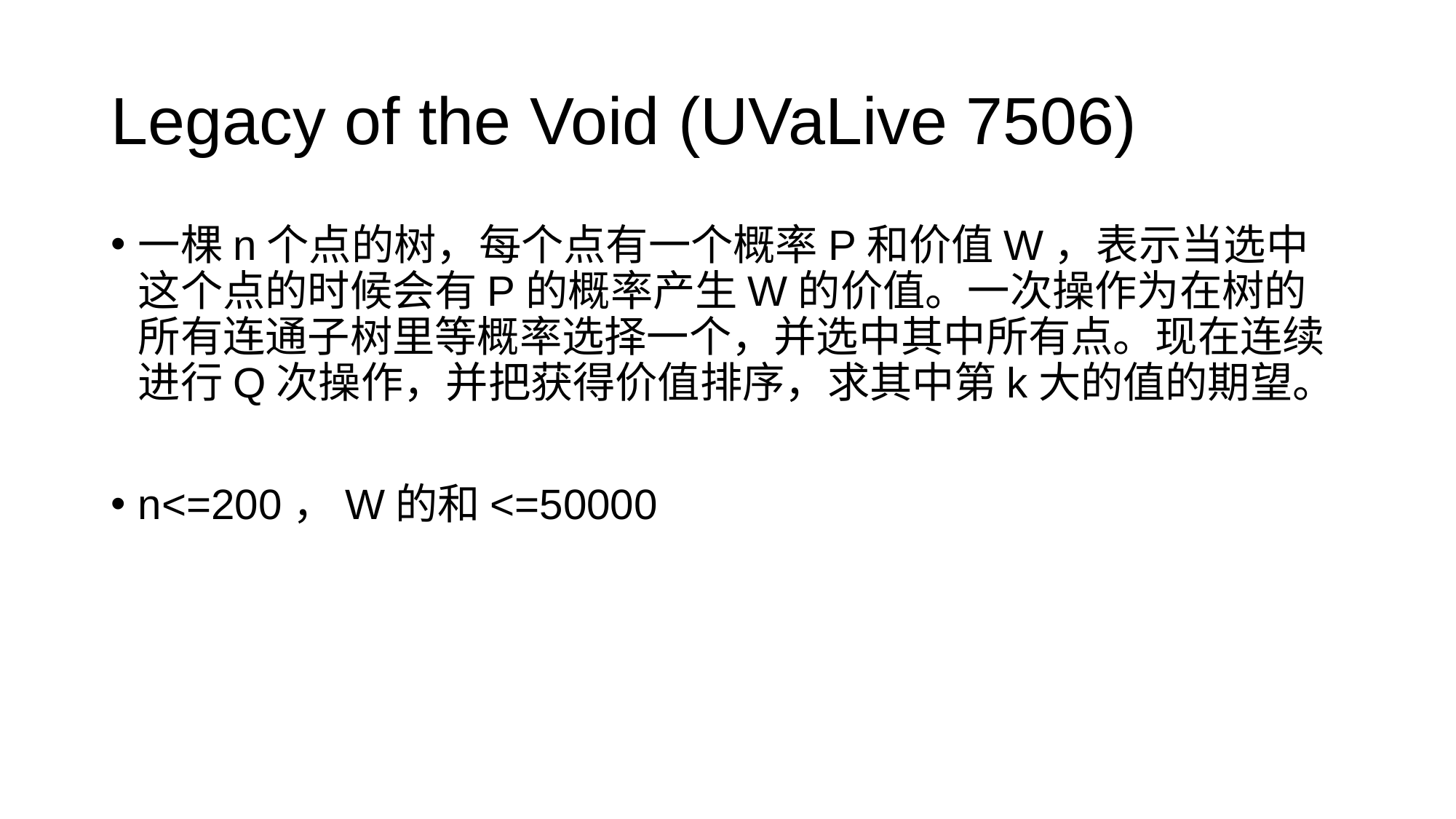

# Legacy of the Void (UVaLive 7506)
一棵n个点的树，每个点有一个概率P和价值W，表示当选中这个点的时候会有P的概率产生W的价值。一次操作为在树的所有连通子树里等概率选择一个，并选中其中所有点。现在连续进行Q次操作，并把获得价值排序，求其中第k大的值的期望。

n<=200，W的和<=50000